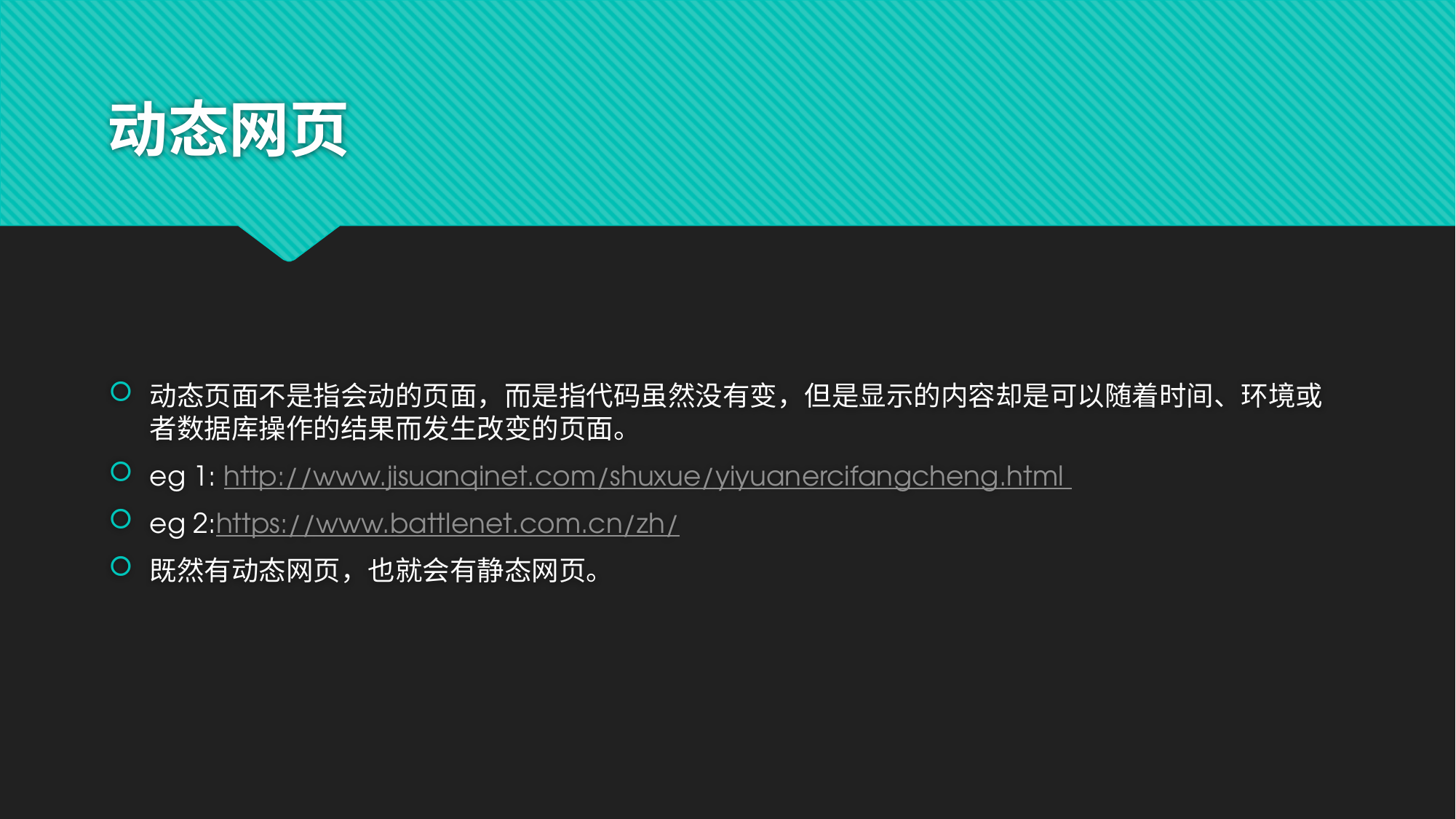

# 动态网页
动态页面不是指会动的页面，而是指代码虽然没有变，但是显示的内容却是可以随着时间、环境或者数据库操作的结果而发生改变的页面。
eg 1: http://www.jisuanqinet.com/shuxue/yiyuanercifangcheng.html
eg 2:https://www.battlenet.com.cn/zh/
既然有动态网页，也就会有静态网页。